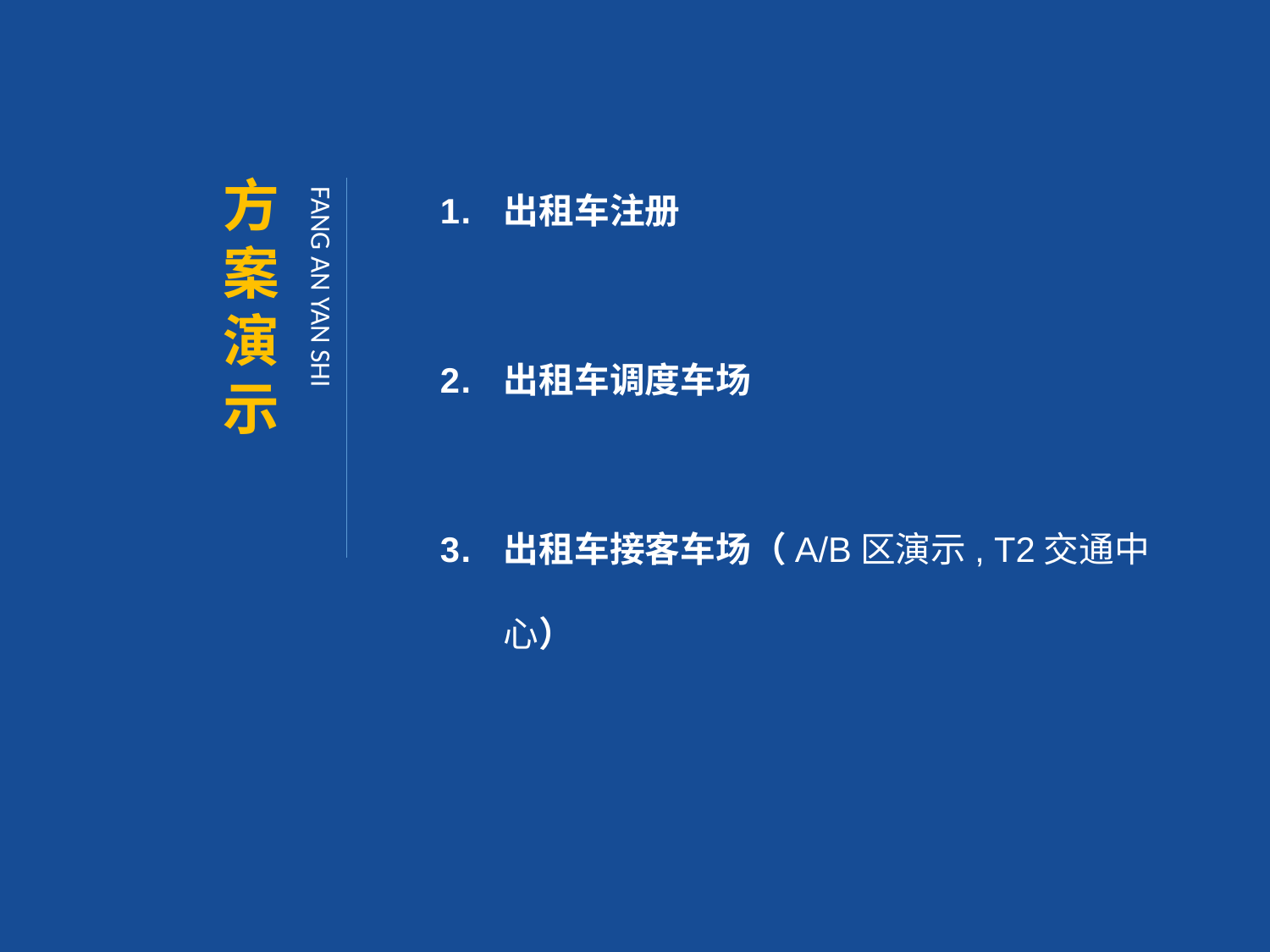

出租车注册

出租车调度车场

出租车接客车场（A/B区演示, T2交通中心）
方案演示
FANG AN YAN SHI